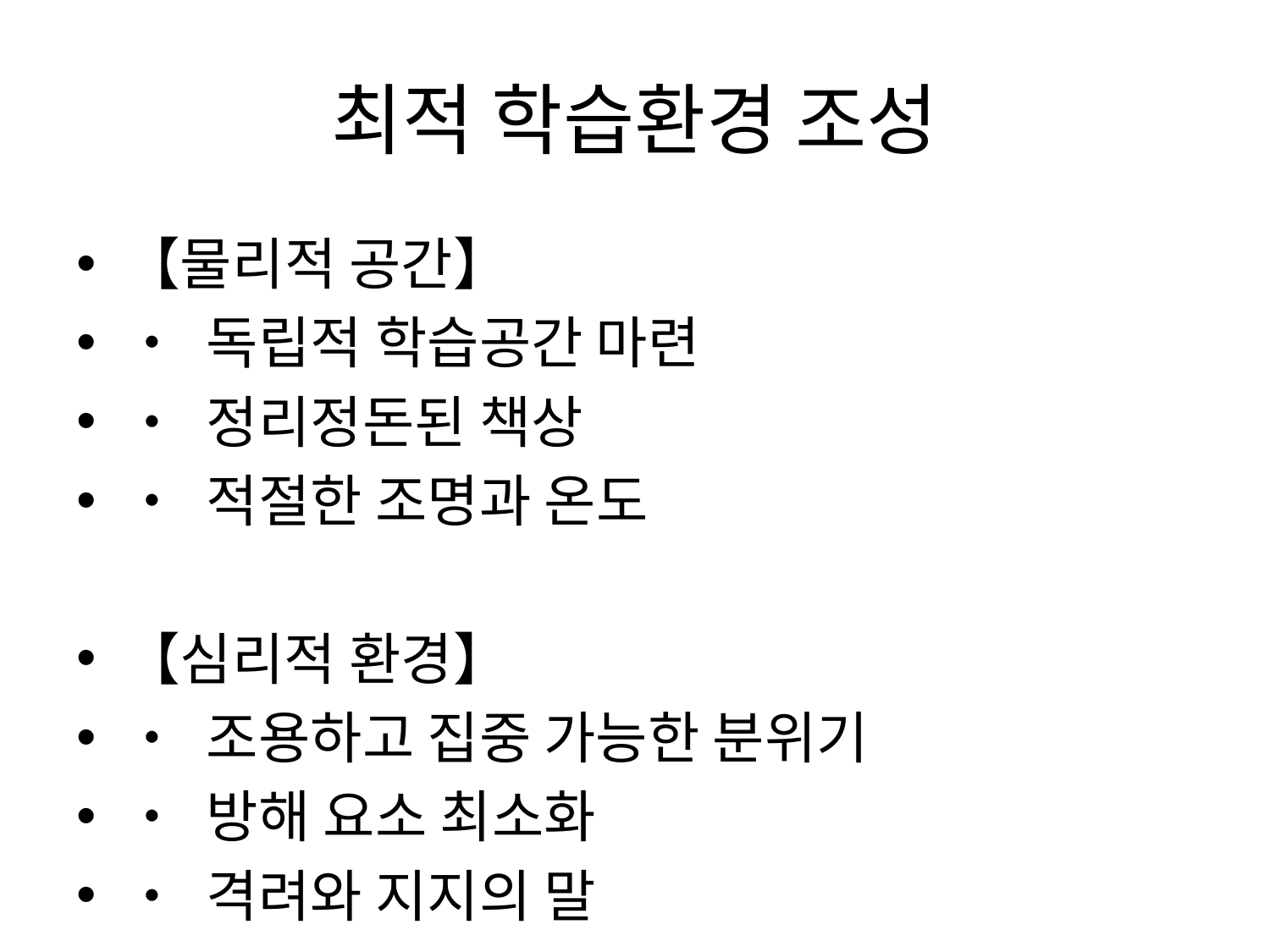

# 최적 학습환경 조성
【물리적 공간】
• 독립적 학습공간 마련
• 정리정돈된 책상
• 적절한 조명과 온도

【심리적 환경】
• 조용하고 집중 가능한 분위기
• 방해 요소 최소화
• 격려와 지지의 말